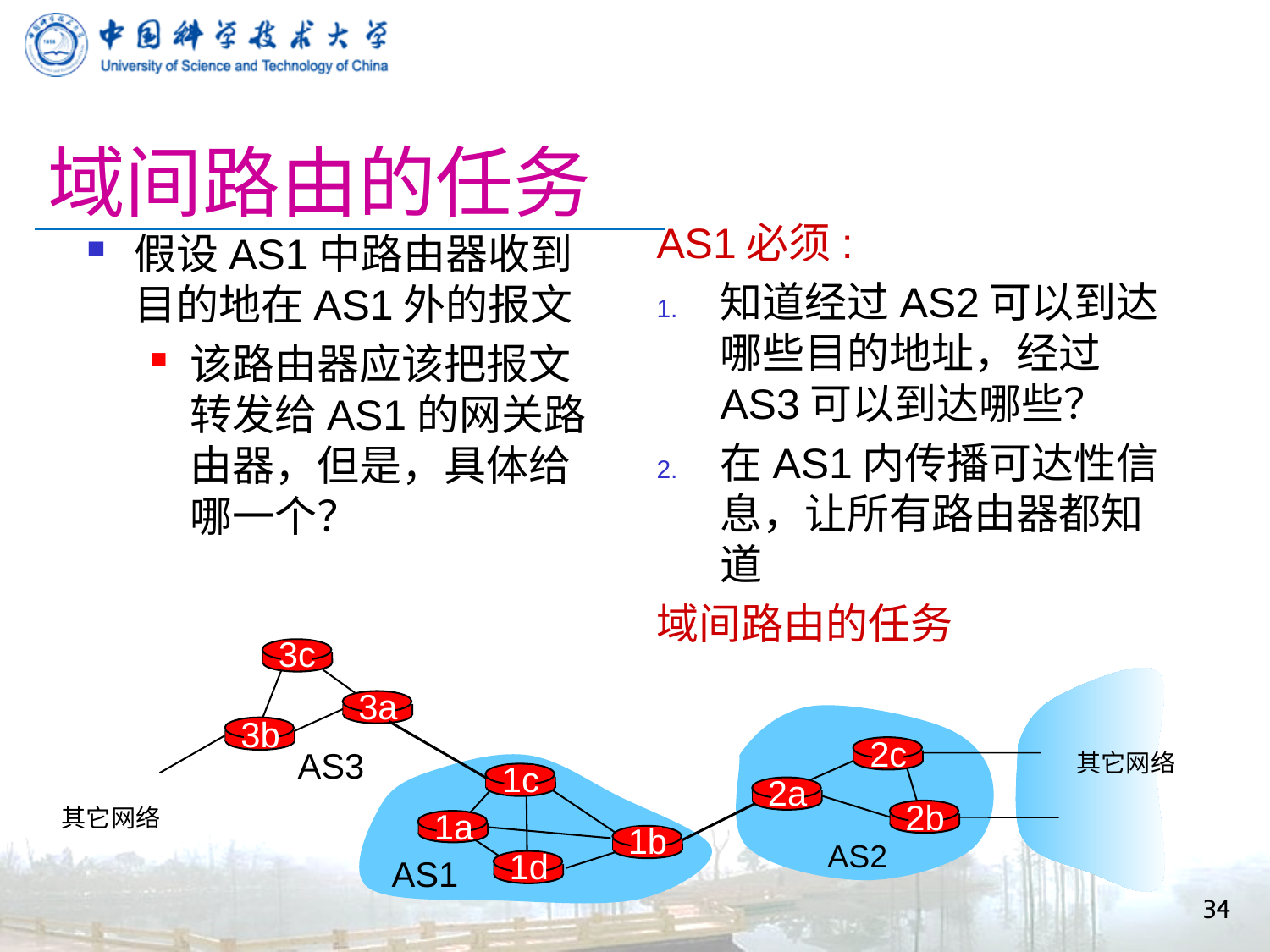

# 域间路由的任务
AS1必须:
知道经过AS2可以到达哪些目的地址，经过AS3可以到达哪些？
在AS1内传播可达性信息，让所有路由器都知道
域间路由的任务
假设AS1中路由器收到目的地在AS1外的报文
该路由器应该把报文转发给AS1的网关路由器，但是，具体给哪一个？
3c

3a

3b

2c

AS3
其它网络

1c

1a

1b

1d

AS1

2a

2b

其它网络

AS2
34